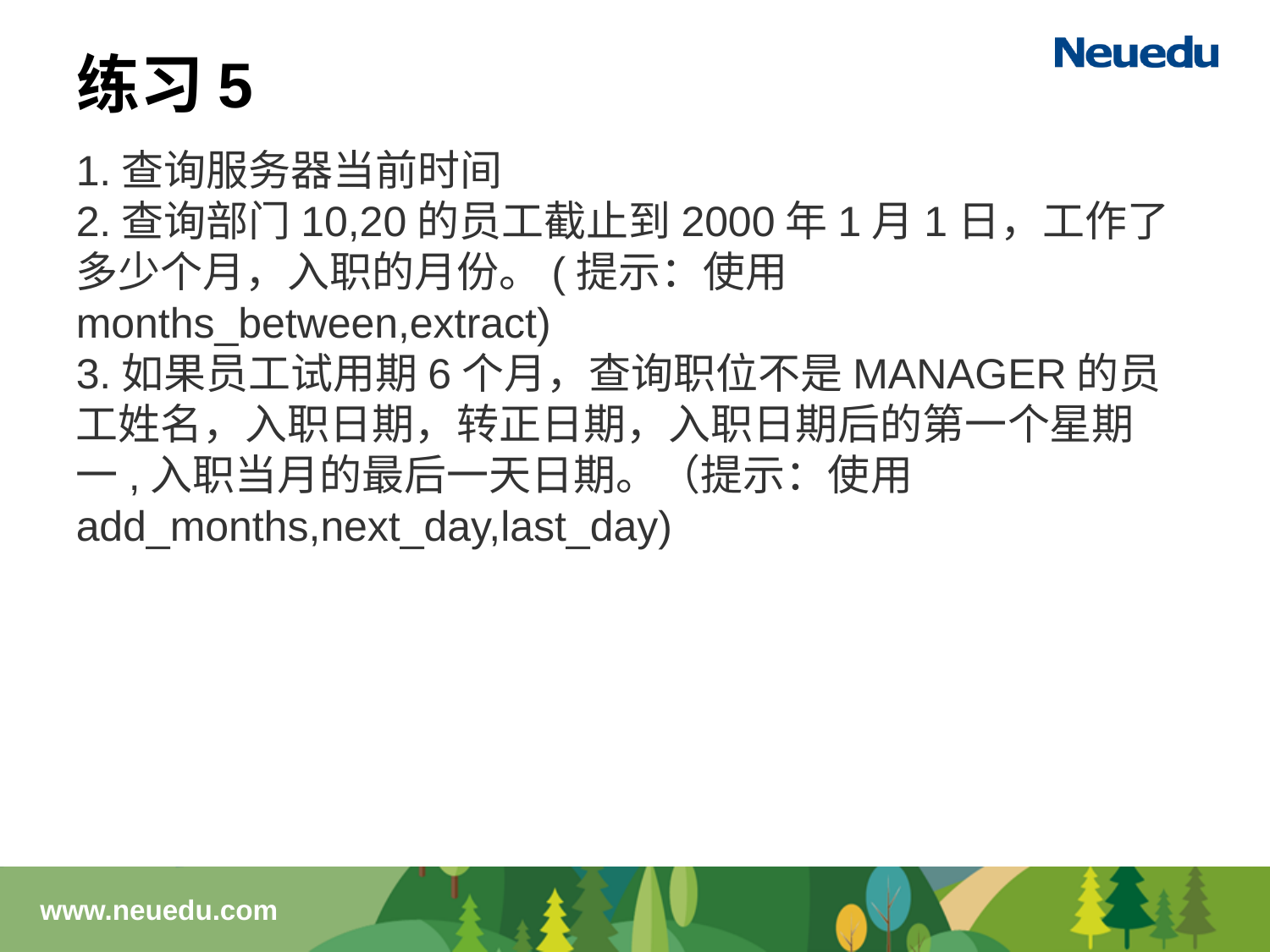

练习5
1.查询服务器当前时间
2.查询部门10,20的员工截止到2000年1月1日，工作了多少个月，入职的月份。(提示：使用months_between,extract)
3.如果员工试用期6个月，查询职位不是MANAGER的员工姓名，入职日期，转正日期，入职日期后的第一个星期一,入职当月的最后一天日期。（提示：使用add_months,next_day,last_day)